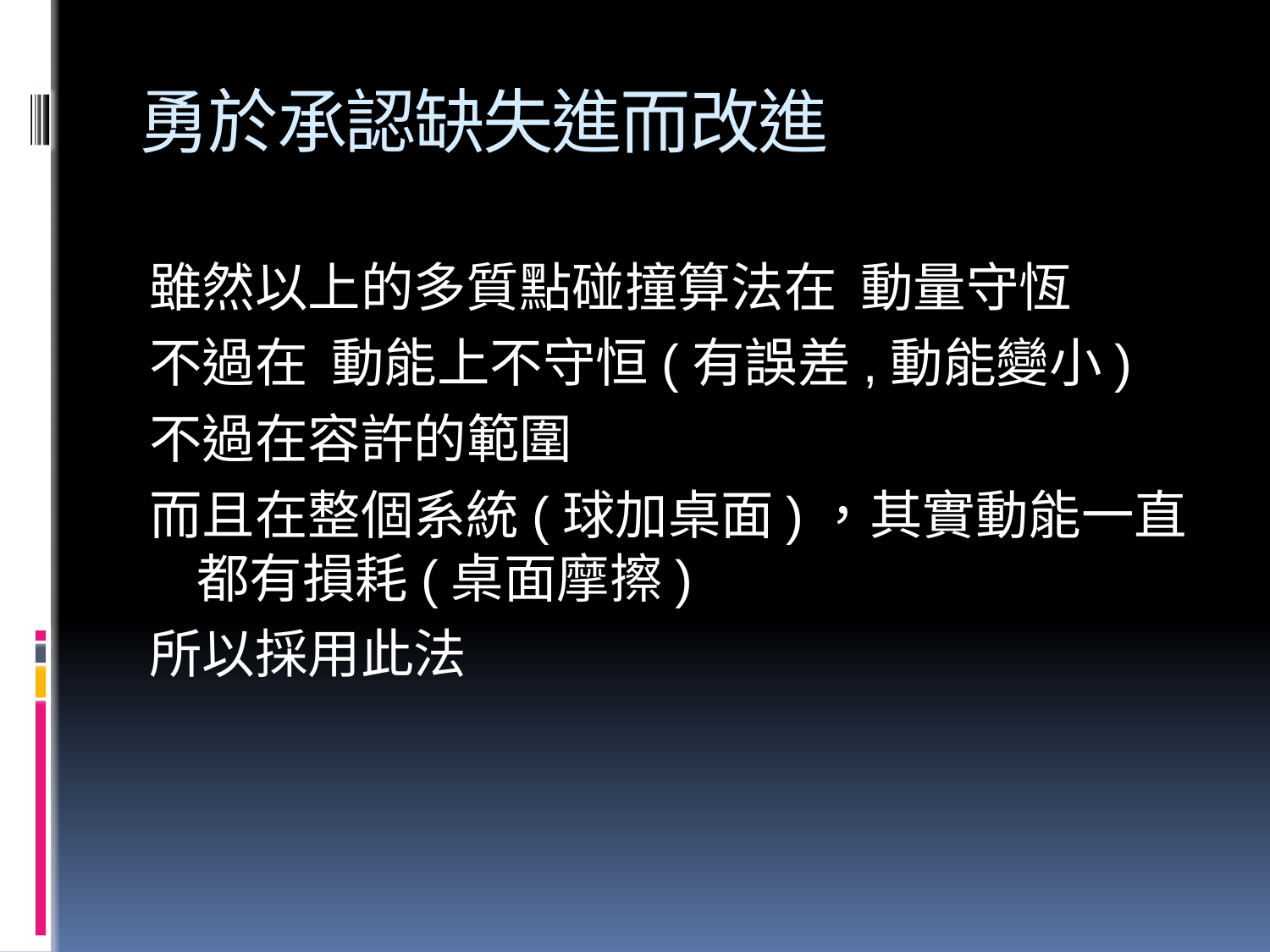

# 勇於承認缺失進而改進
雖然以上的多質點碰撞算法在  動量守恆
不過在  動能上不守恒(有誤差,動能變小)
不過在容許的範圍
而且在整個系統(球加桌面)，其實動能一直都有損耗(桌面摩擦)
所以採用此法